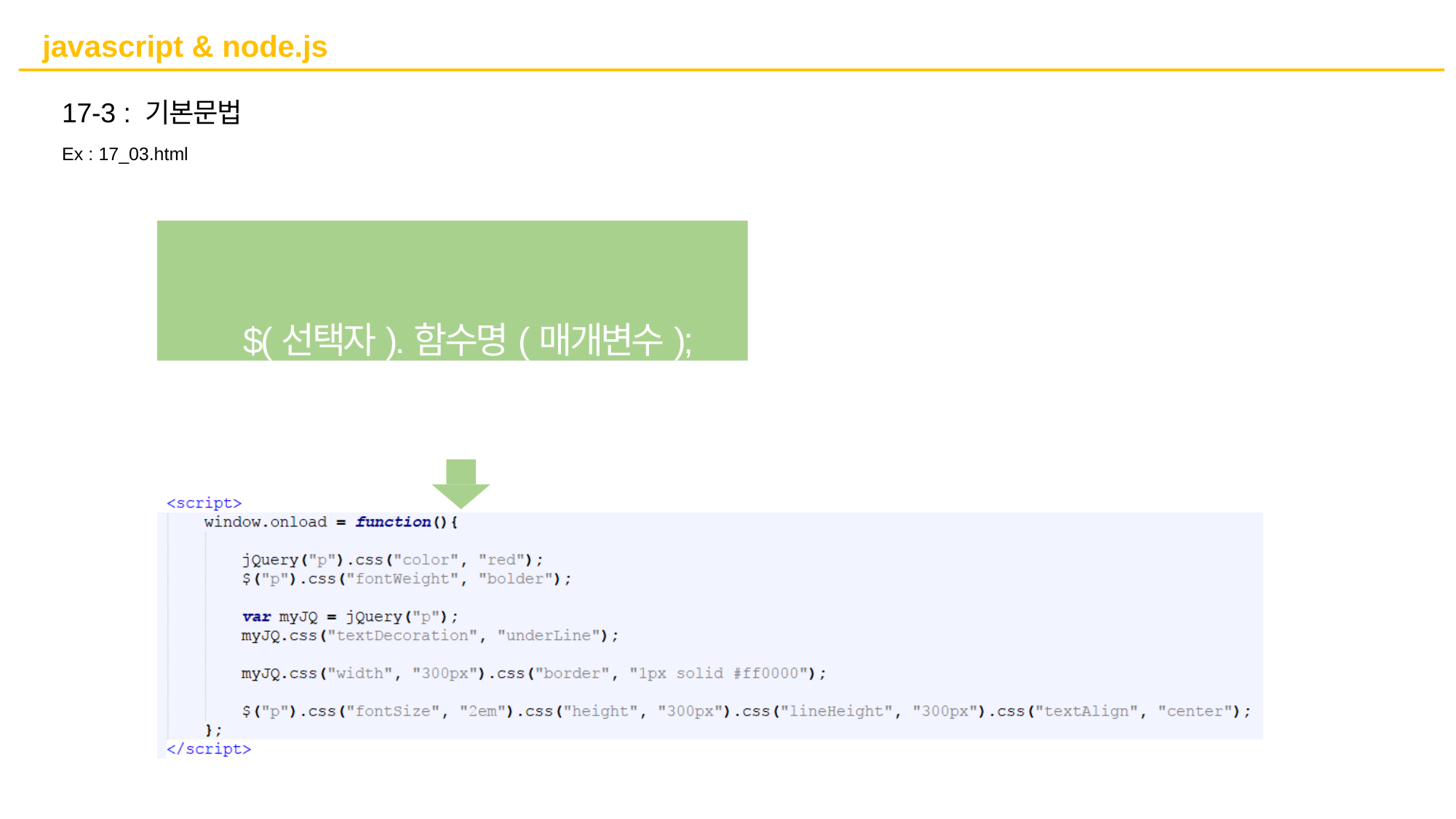

# javascript & node.js

17-3 : 기본문법
Ex : 17_03.html

$(선택자).함수명(매개변수);